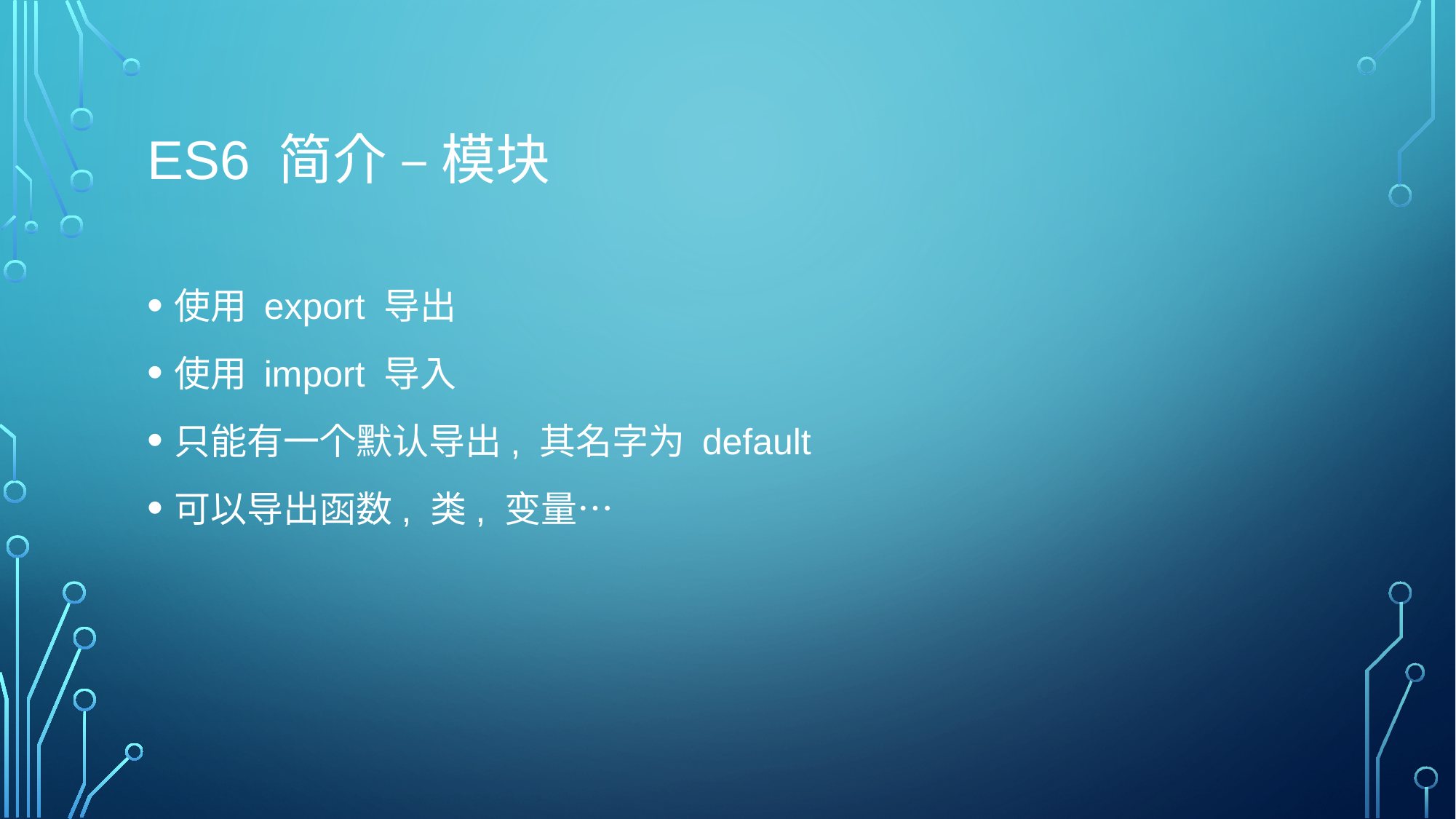

# ES6 简介 – 模块
使用 export 导出
使用 import 导入
只能有一个默认导出, 其名字为 default
可以导出函数, 类, 变量…